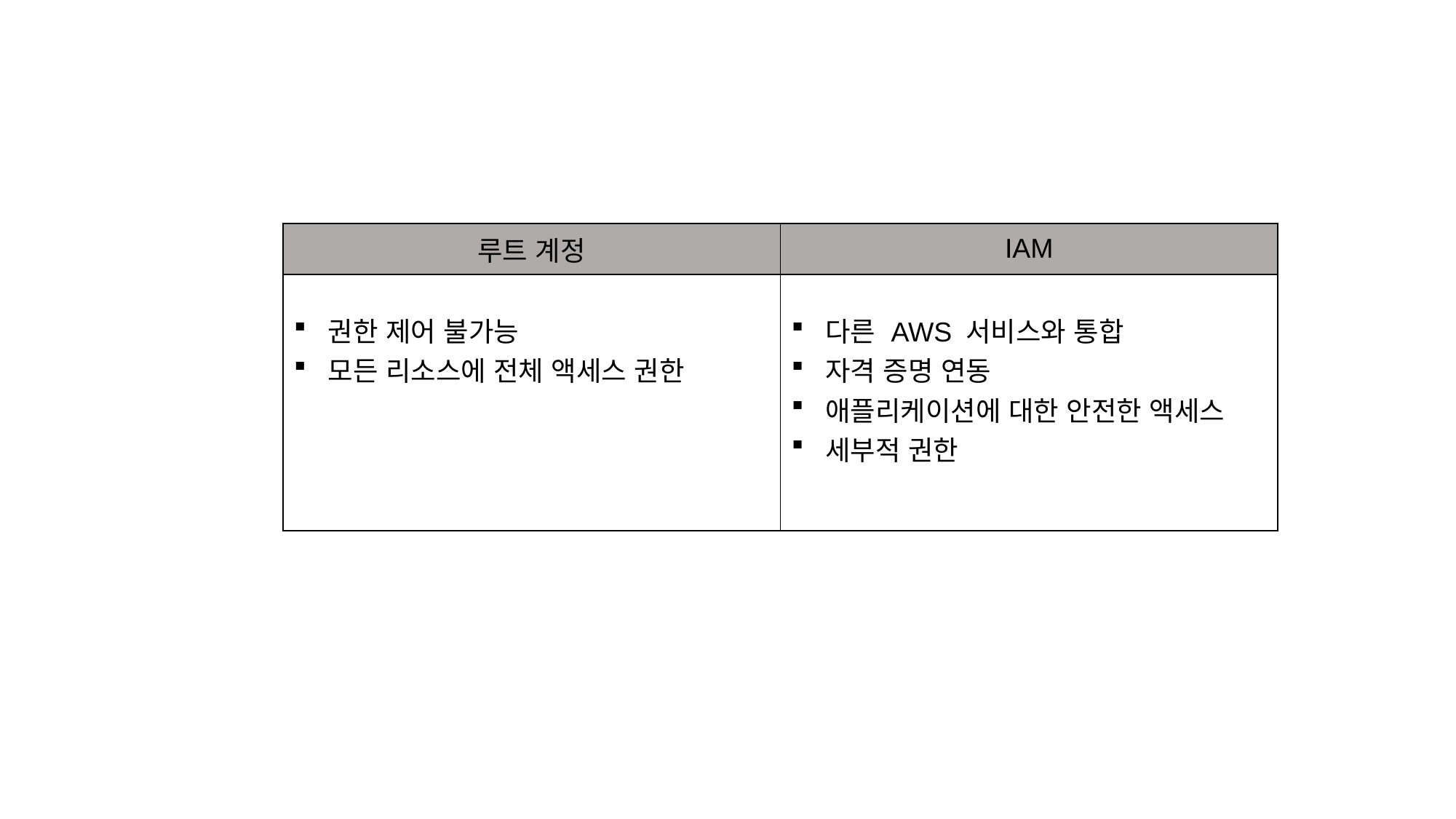

| 루트 계정 | IAM |
| --- | --- |
| 권한 제어 불가능 모든 리소스에 전체 액세스 권한 | 다른 AWS 서비스와 통합 자격 증명 연동 애플리케이션에 대한 안전한 액세스 세부적 권한 |